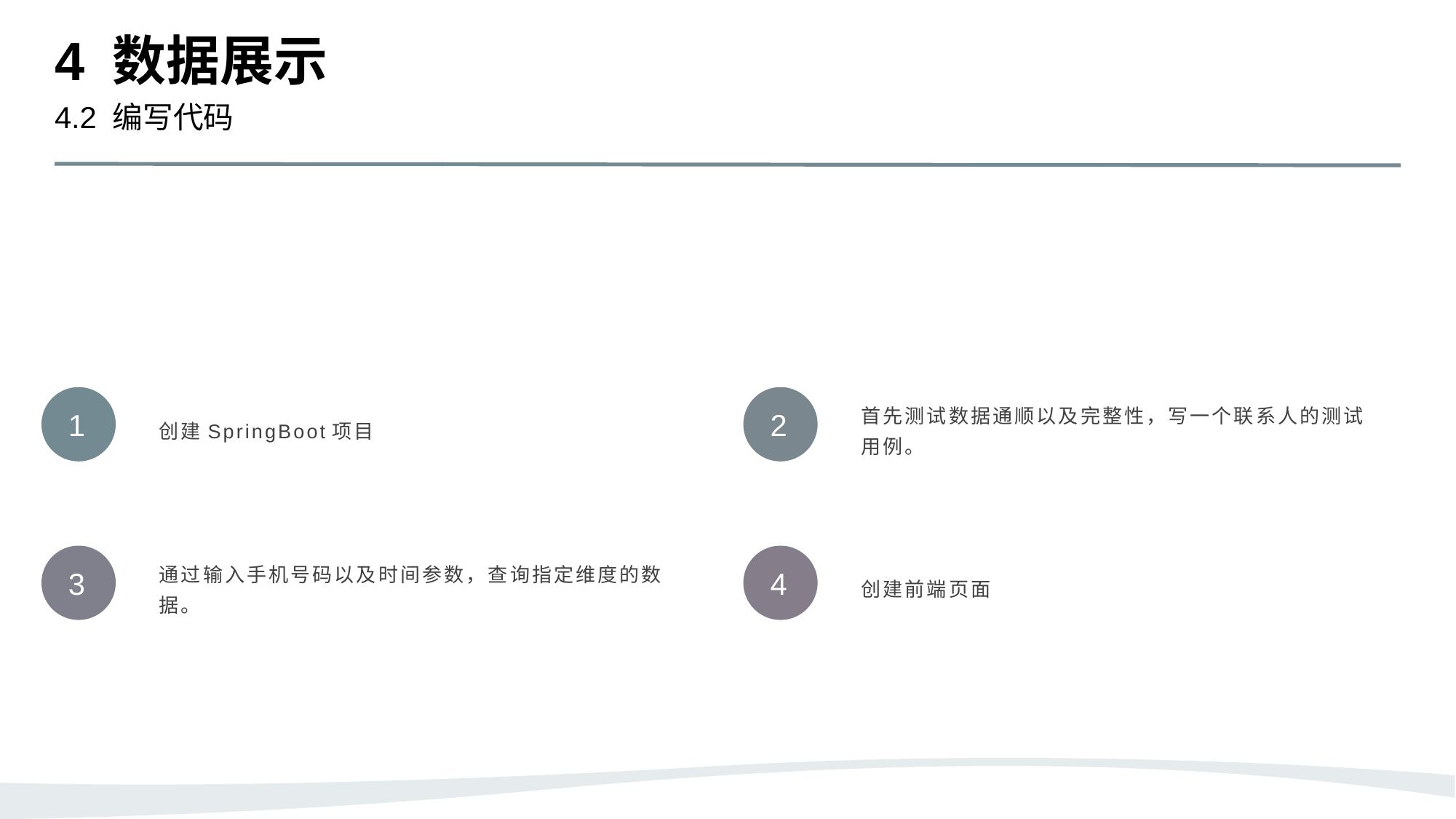

4 数据展示
4.2 编写代码
创建SpringBoot项目
首先测试数据通顺以及完整性，写一个联系人的测试用例。

1
2
通过输入手机号码以及时间参数，查询指定维度的数据。
创建前端页面

3
4